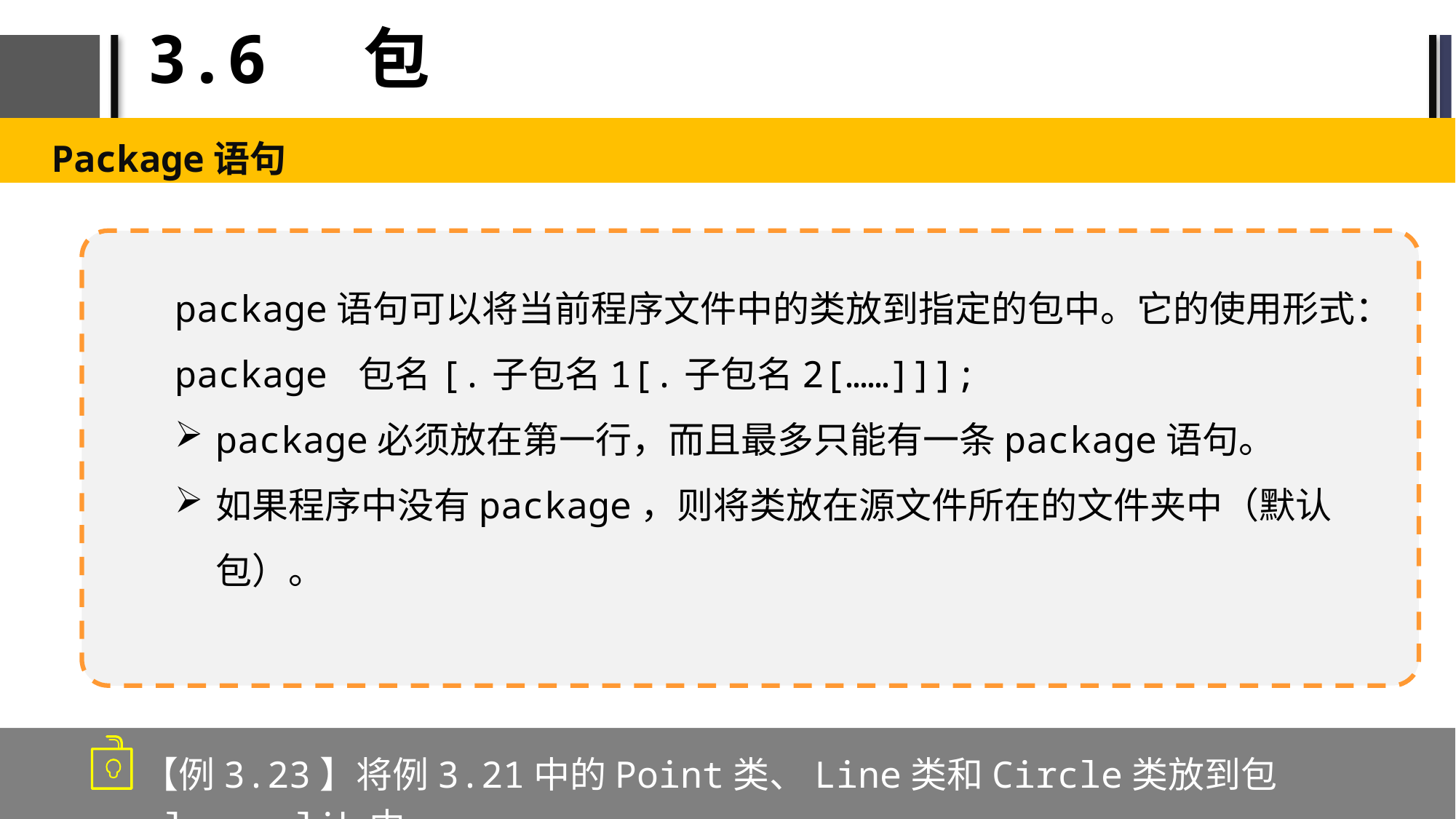

# 3.6  包

Package语句

package语句可以将当前程序文件中的类放到指定的包中。它的使用形式：
package 包名[.子包名1[.子包名2[……]]];
package必须放在第一行，而且最多只能有一条package语句。
如果程序中没有package，则将类放在源文件所在的文件夹中（默认包）。

【例3.23】将例3.21中的Point类、Line类和Circle类放到包classeslib中。